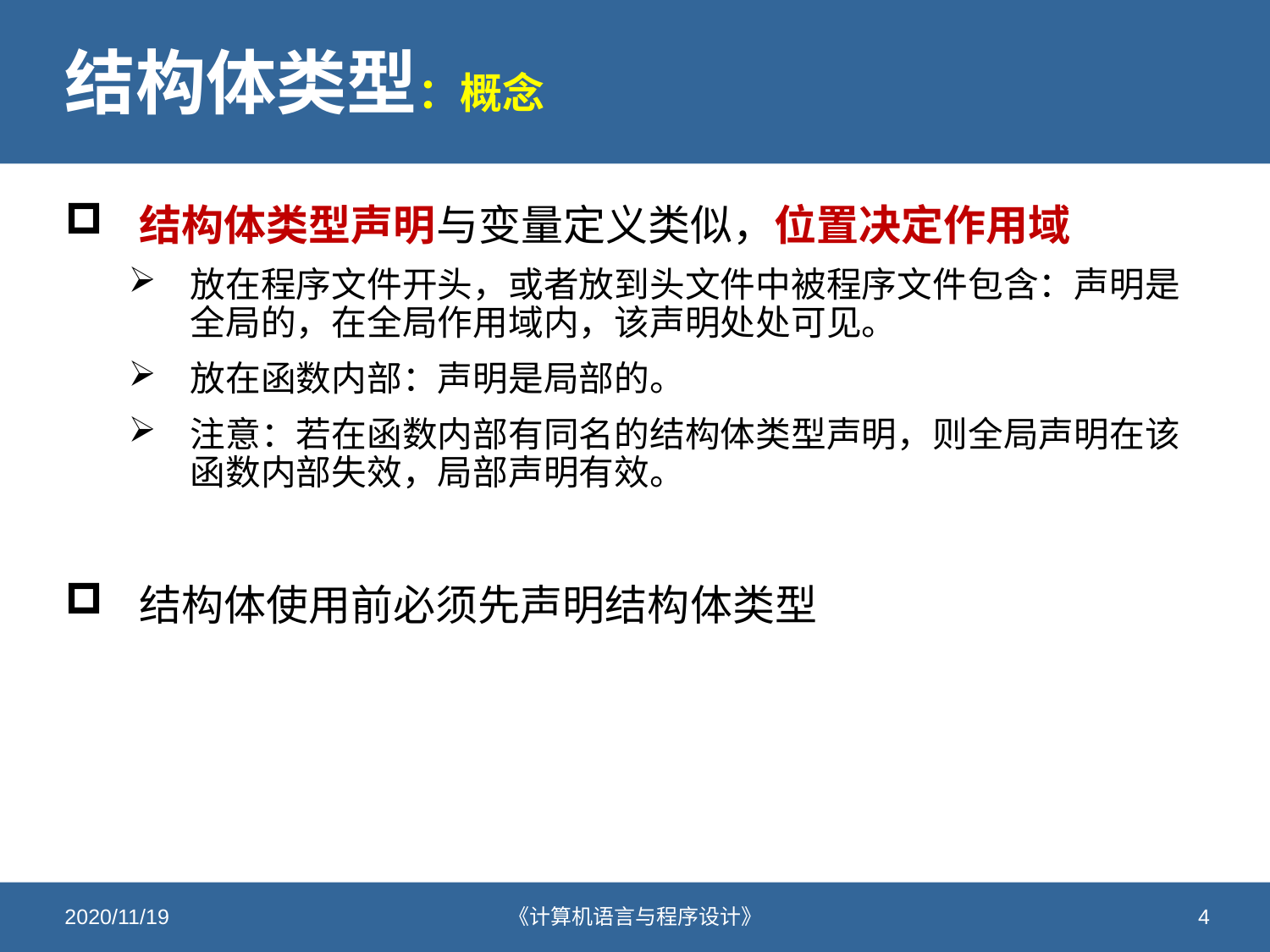

# 结构体类型：概念
结构体类型声明与变量定义类似，位置决定作用域
放在程序文件开头，或者放到头文件中被程序文件包含：声明是全局的，在全局作用域内，该声明处处可见。
放在函数内部：声明是局部的。
注意：若在函数内部有同名的结构体类型声明，则全局声明在该函数内部失效，局部声明有效。

结构体使用前必须先声明结构体类型
2020/11/19
《计算机语言与程序设计》
4